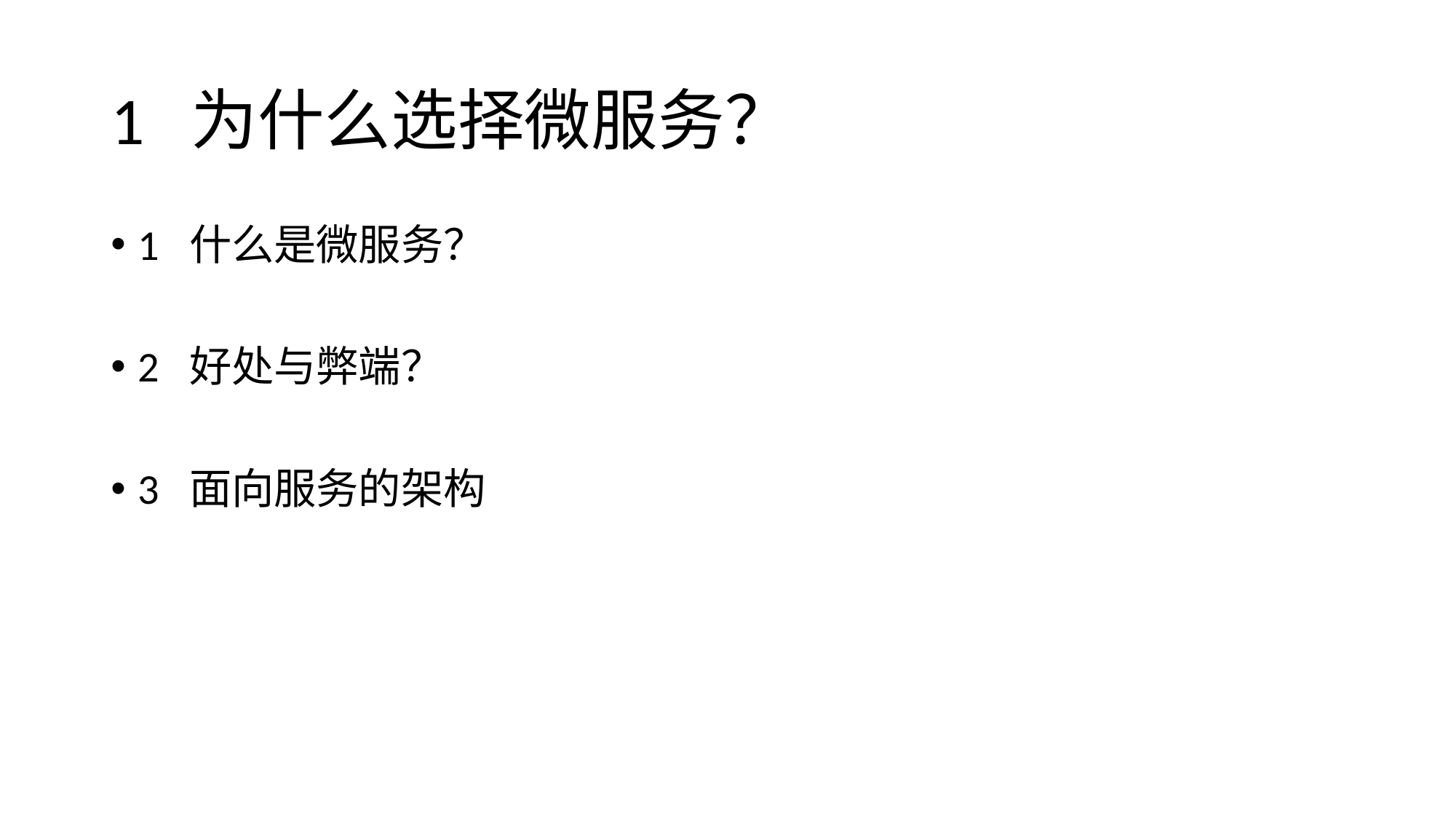

# 1  为什么选择微服务？
1  什么是微服务？

2  好处与弊端？

3  面向服务的架构